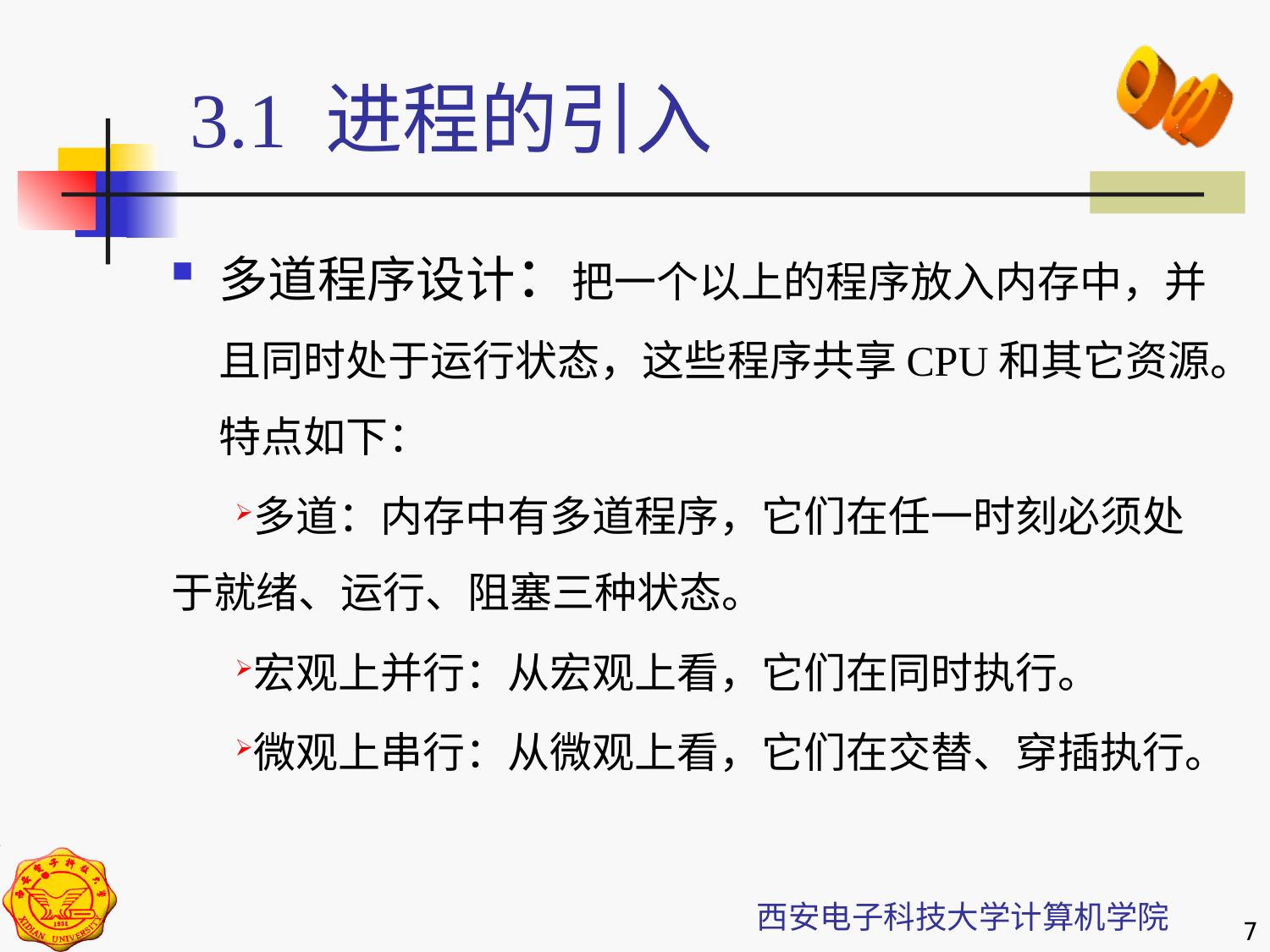

3.1 进程的引入
多道程序设计：把一个以上的程序放入内存中，并且同时处于运行状态，这些程序共享CPU和其它资源。特点如下：
多道：内存中有多道程序，它们在任一时刻必须处于就绪、运行、阻塞三种状态。
宏观上并行：从宏观上看，它们在同时执行。
微观上串行：从微观上看，它们在交替、穿插执行。
7